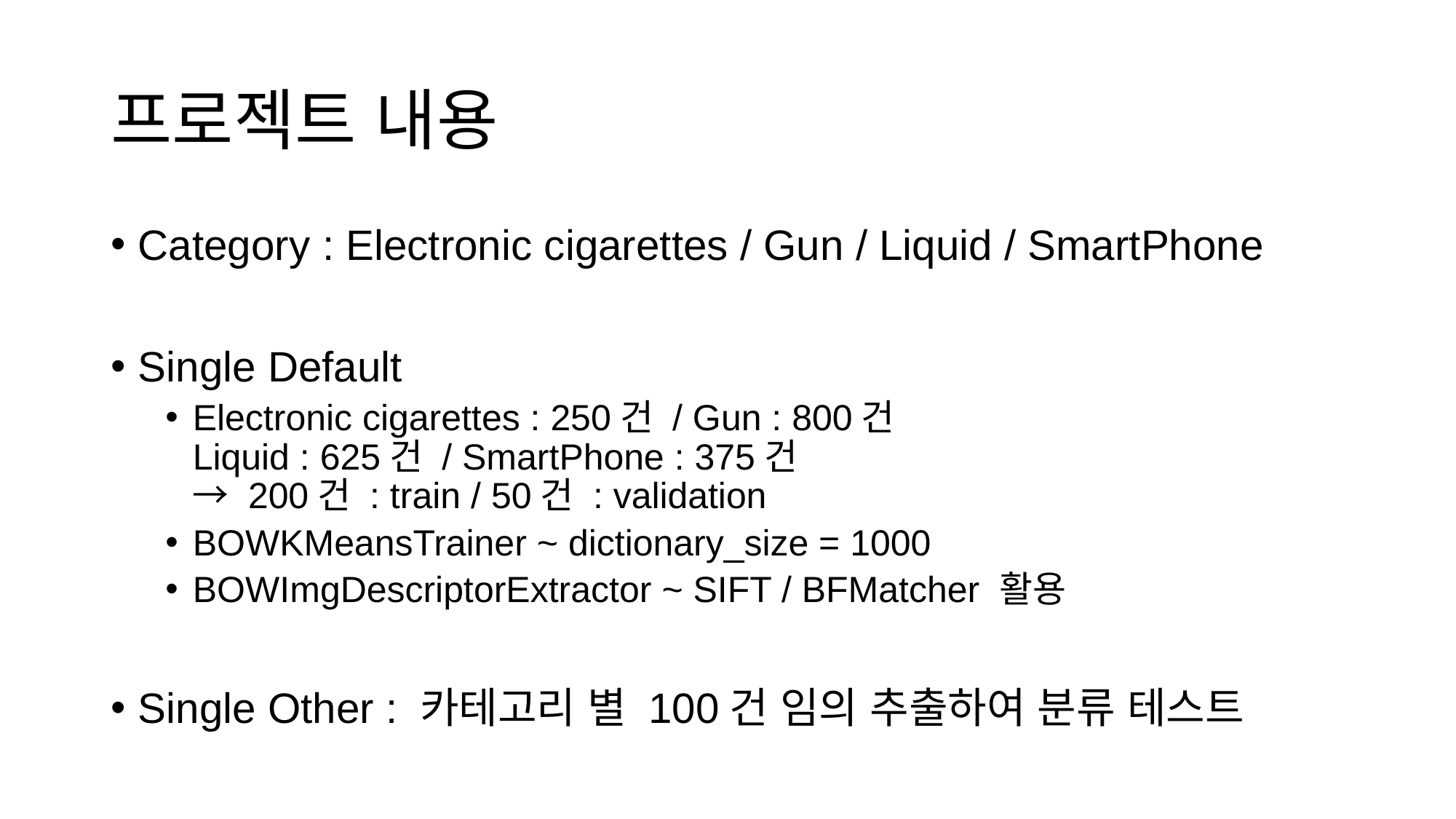

# 프로젝트 내용
Category : Electronic cigarettes / Gun / Liquid / SmartPhone

Single Default
Electronic cigarettes : 250건 / Gun : 800건
Liquid : 625건 / SmartPhone : 375건
→ 200건 : train / 50건 : validation
BOWKMeansTrainer ~ dictionary_size = 1000
BOWImgDescriptorExtractor ~ SIFT / BFMatcher 활용

Single Other : 카테고리 별 100건 임의 추출하여 분류 테스트